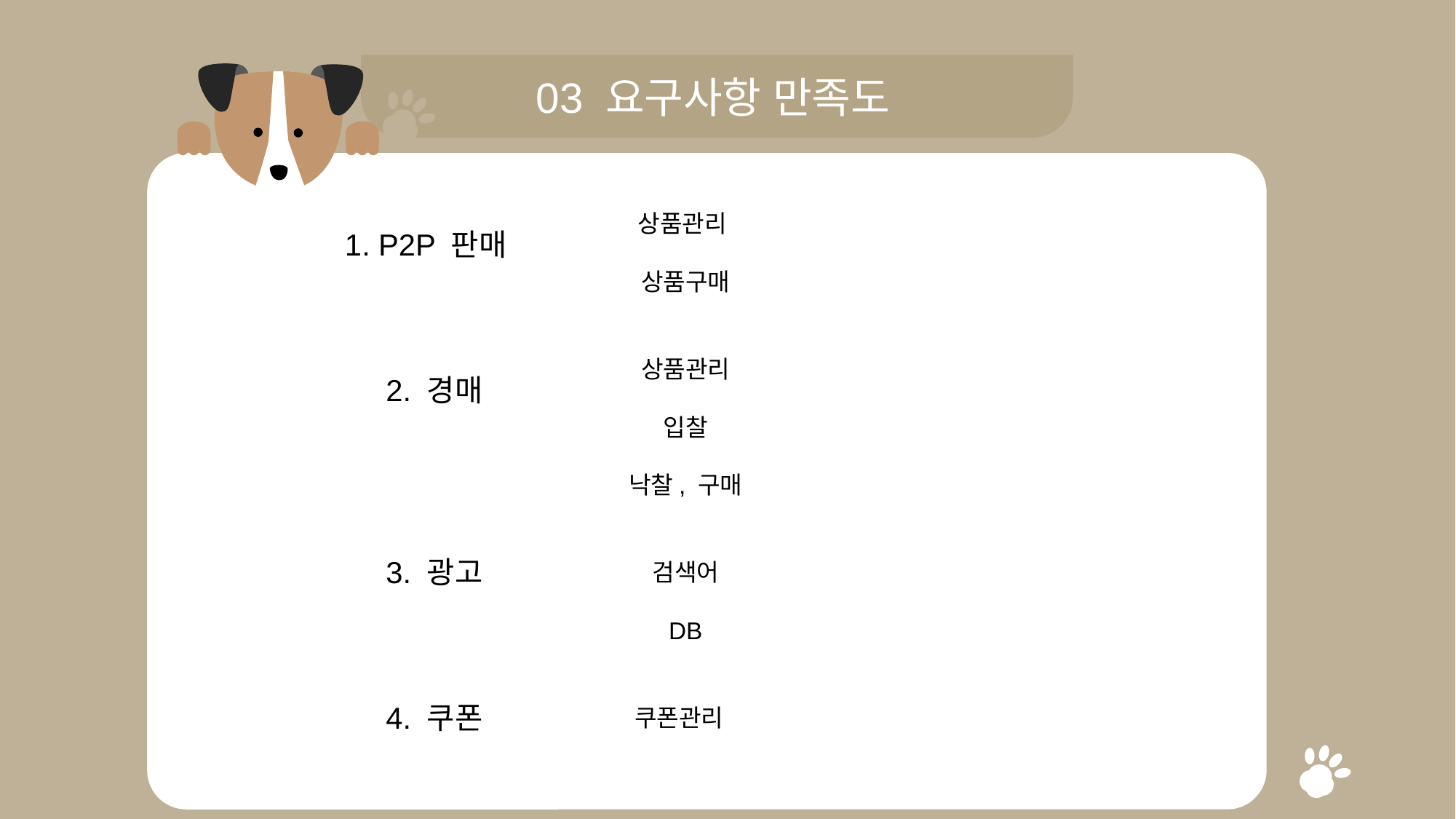

03 요구사항 만족도

1. P2P 판매

2. 경매

3. 광고

4. 쿠폰

상품관리

상품구매

상품관리

입찰

낙찰, 구매

검색어

DB

쿠폰관리

Add Diary

Edit Diary